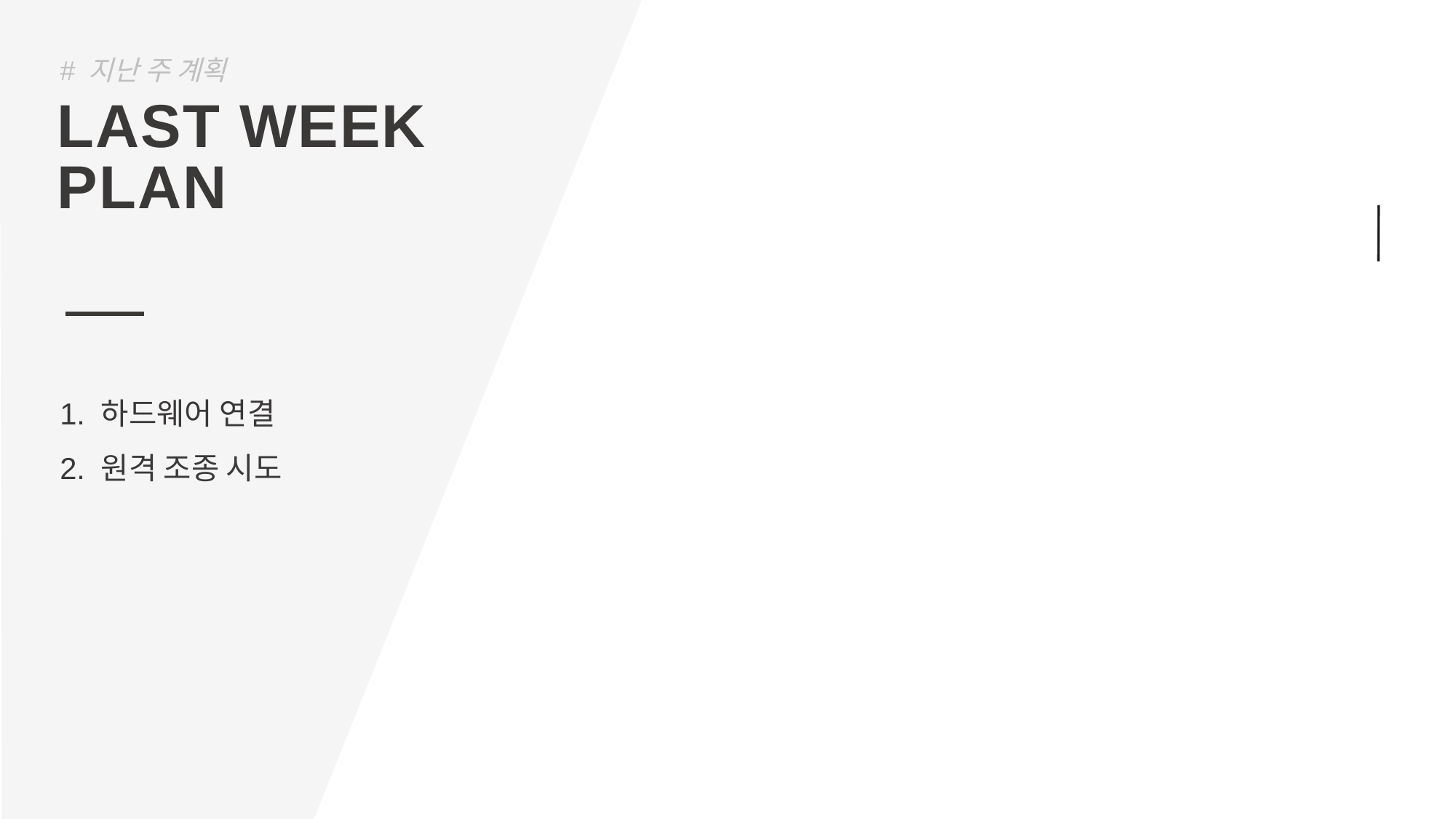

# 지난 주 계획
LAST WEEK
PLAN
3

하드웨어 연결
원격 조종 시도